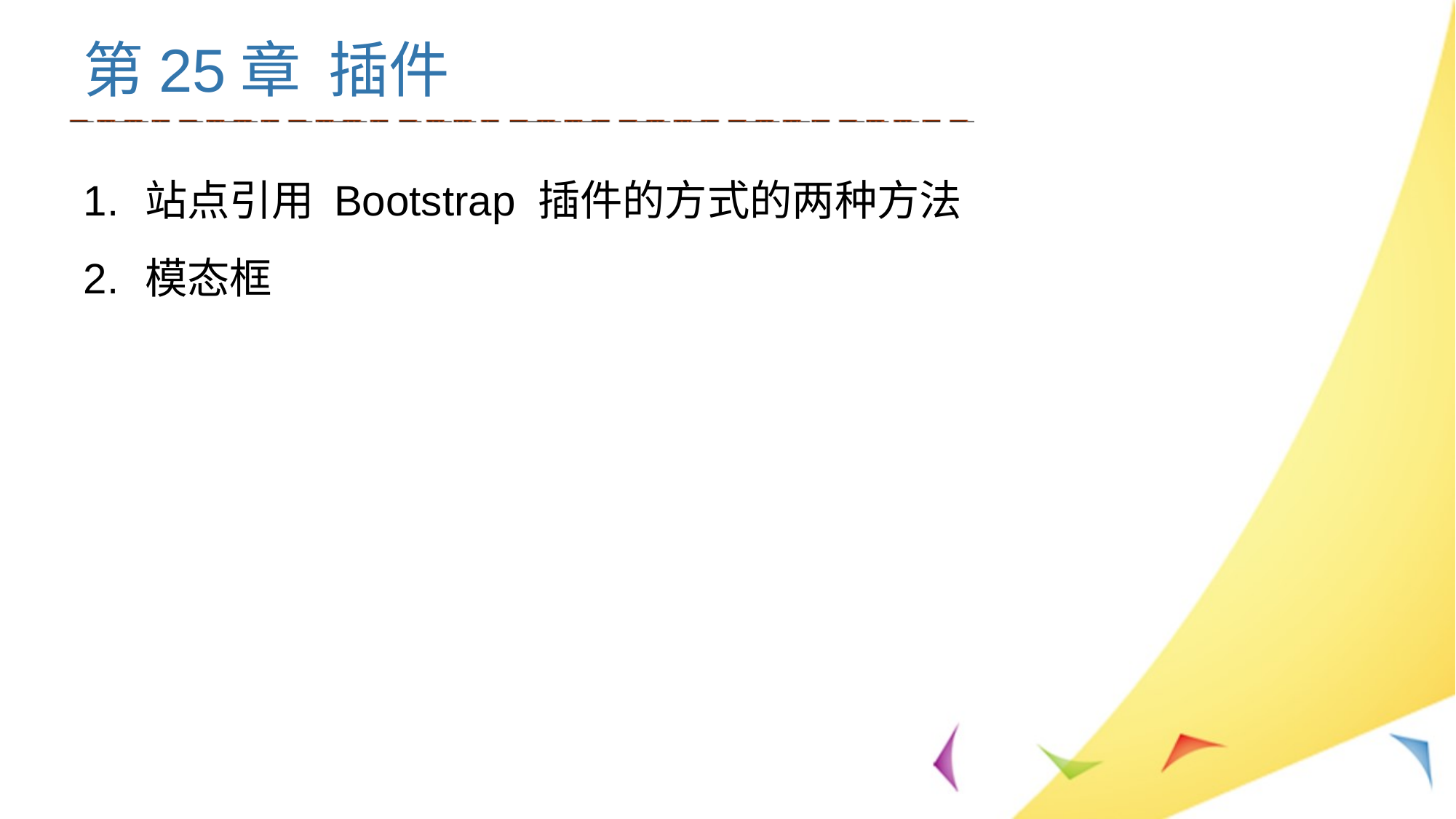

# 第25章  插件
站点引用 Bootstrap 插件的方式的两种方法
模态框